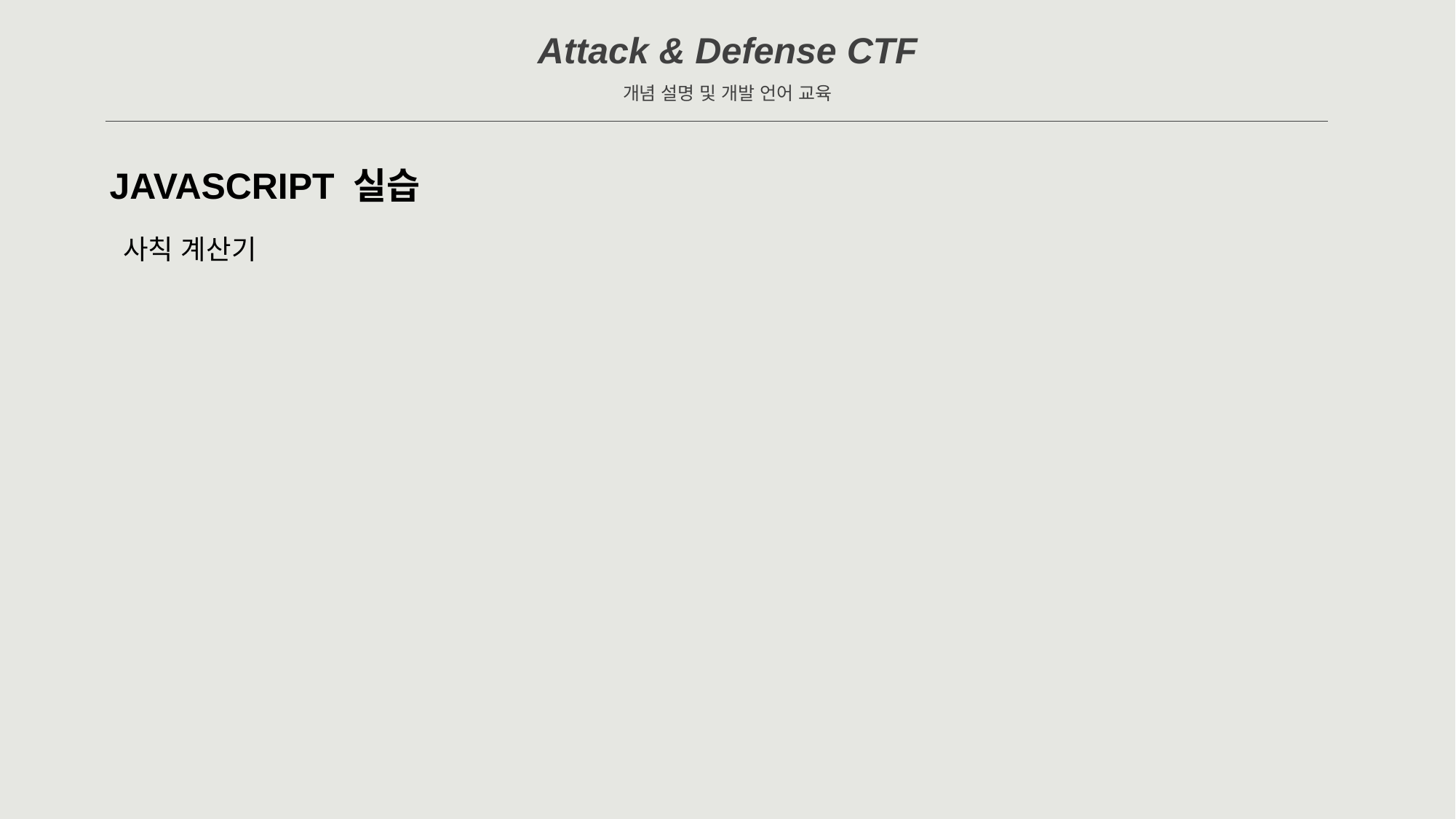

Attack & Defense CTF
개념 설명 및 개발 언어 교육
JAVASCRIPT 실습
사칙 계산기